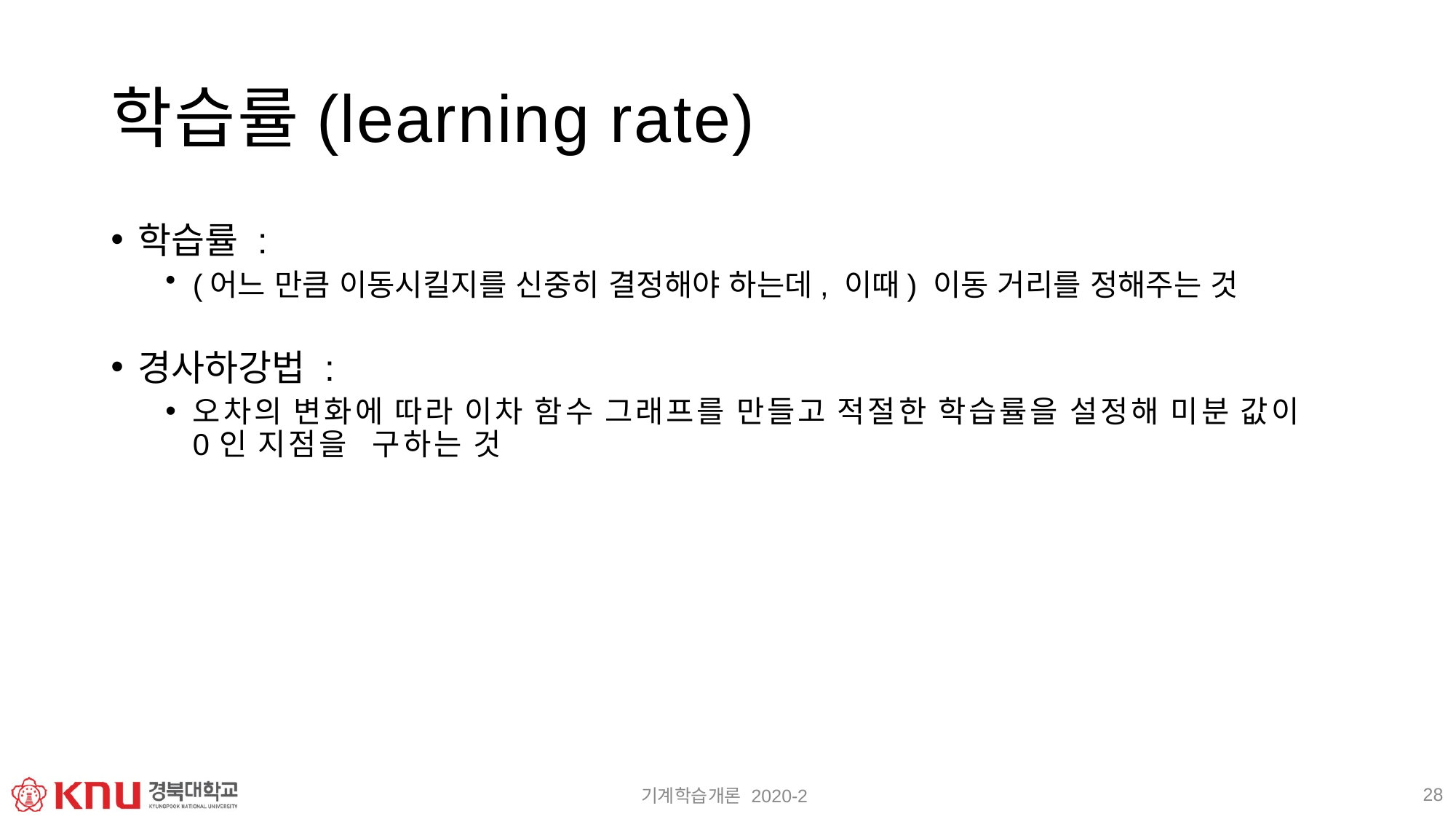

# 학습률(learning rate)
학습률 :
(어느 만큼 이동시킬지를 신중히 결정해야 하는데, 이때) 이동 거리를 정해주는 것

경사하강법 :
오차의 변화에 따라 이차 함수 그래프를 만들고 적절한 학습률을 설정해 미분 값이 0인 지점을  구하는 것
28
기계학습개론 2020-2